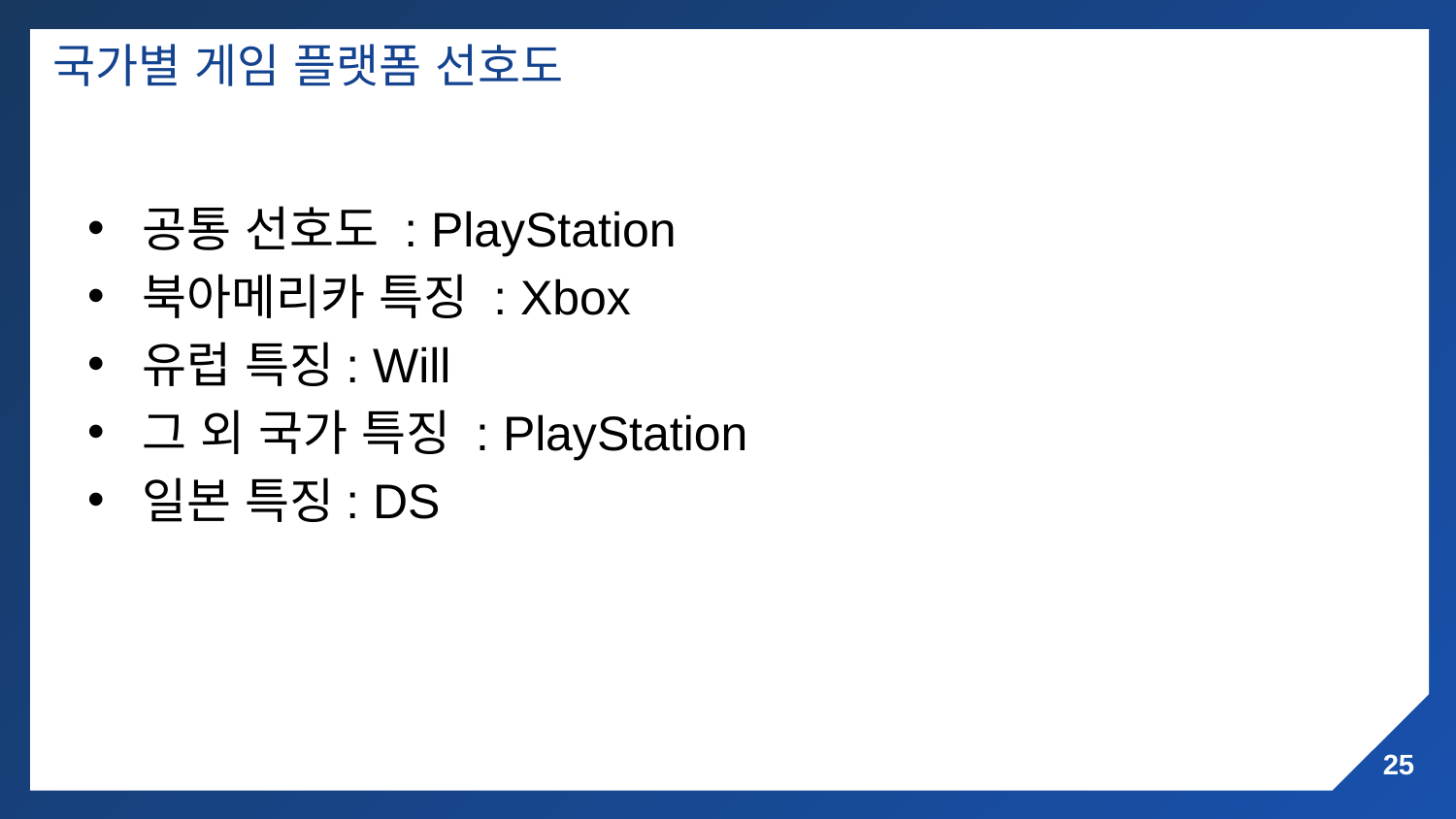

# 국가별 게임 플랫폼 선호도
공통 선호도 : PlayStation
북아메리카 특징 : Xbox
유럽 특징: Will
그 외 국가 특징 : PlayStation
일본 특징: DS
25